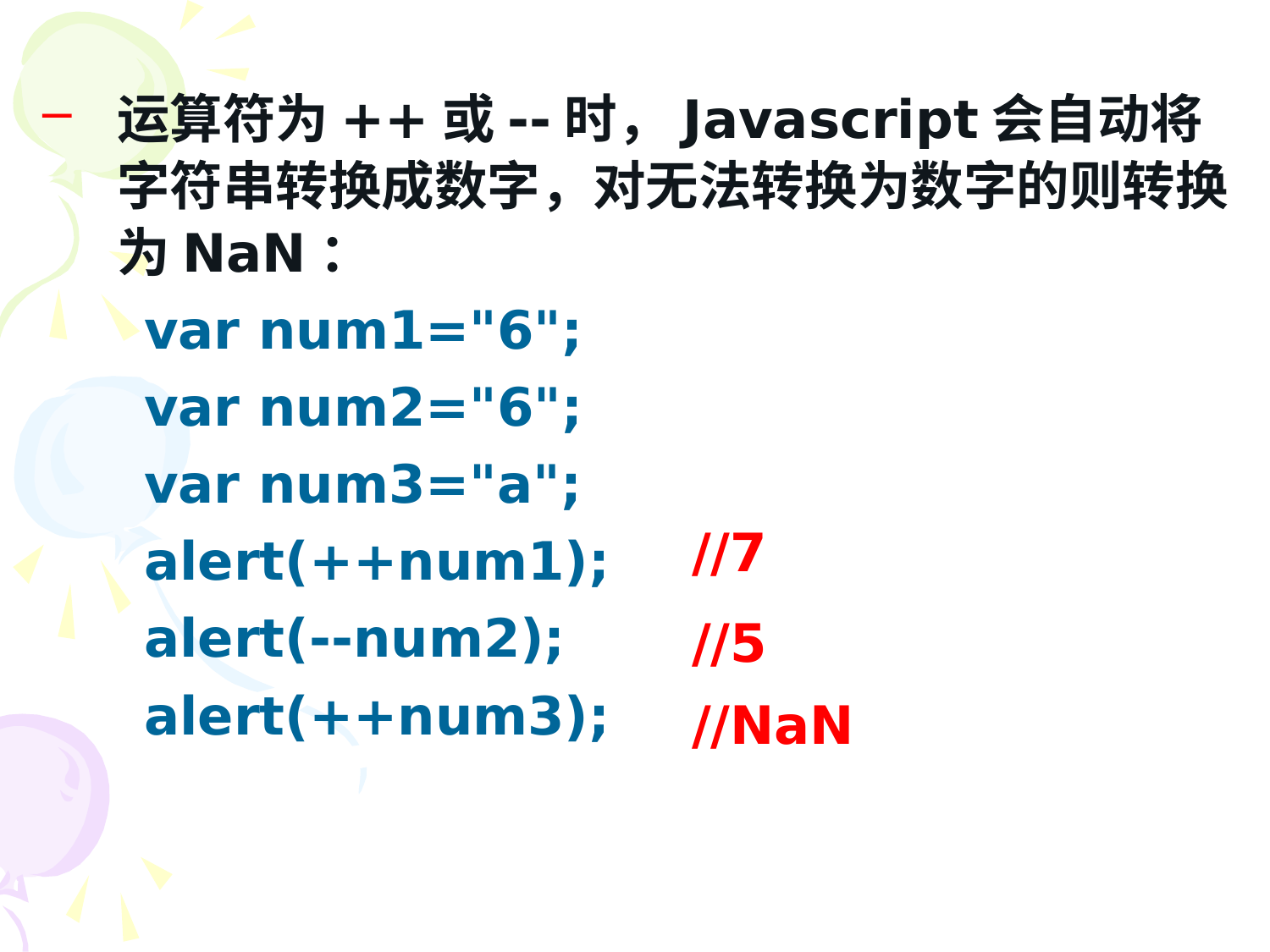

运算符为++或--时，Javascript会自动将字符串转换成数字，对无法转换为数字的则转换为NaN：
var num1="6";
var num2="6";
var num3="a";
alert(++num1);
alert(--num2);
alert(++num3);
| //7 |
| --- |
| //5 |
| --- |
| //NaN |
| --- |